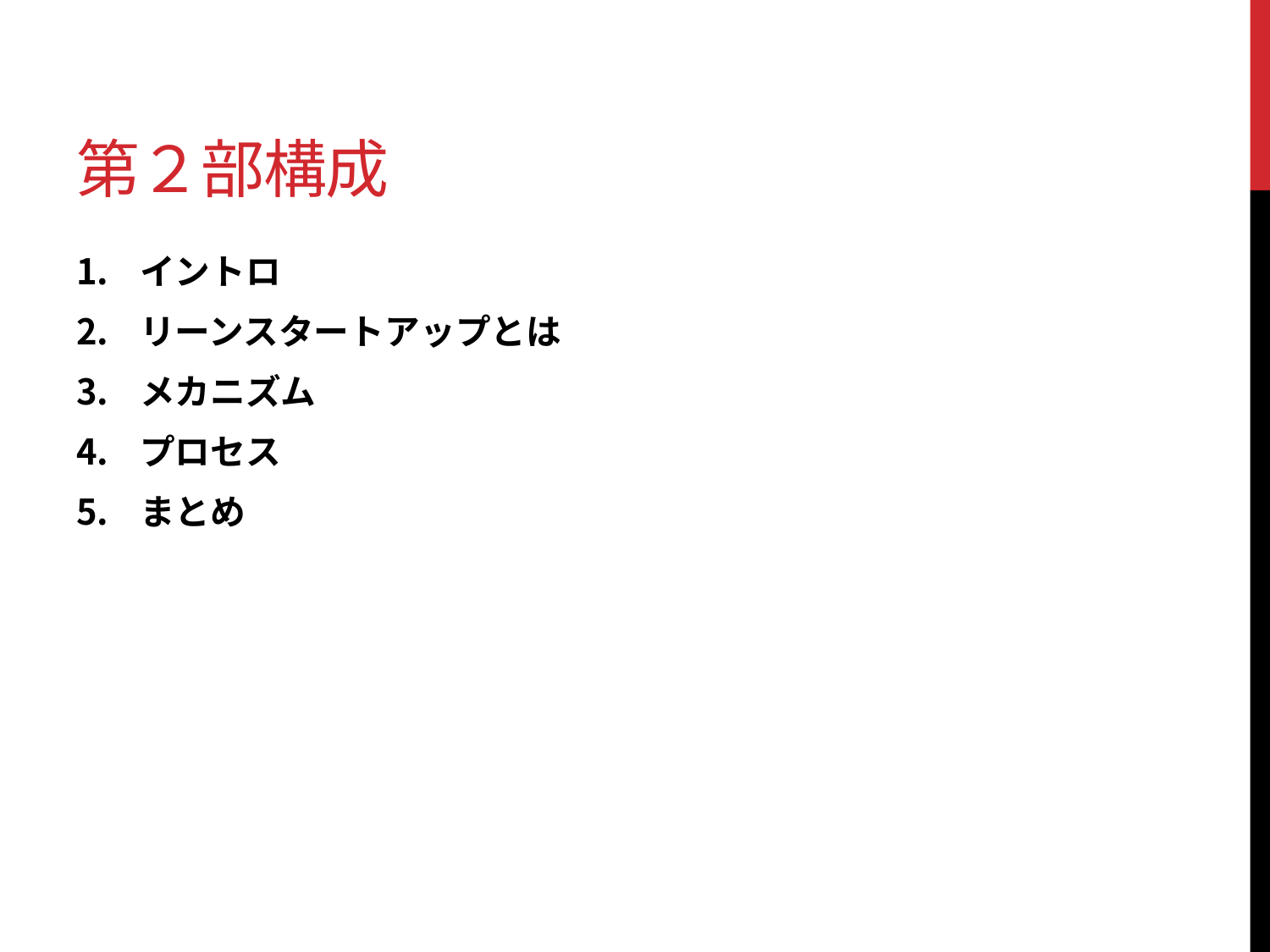

# 第２部構成
イントロ
リーンスタートアップとは
メカニズム
プロセス
まとめ